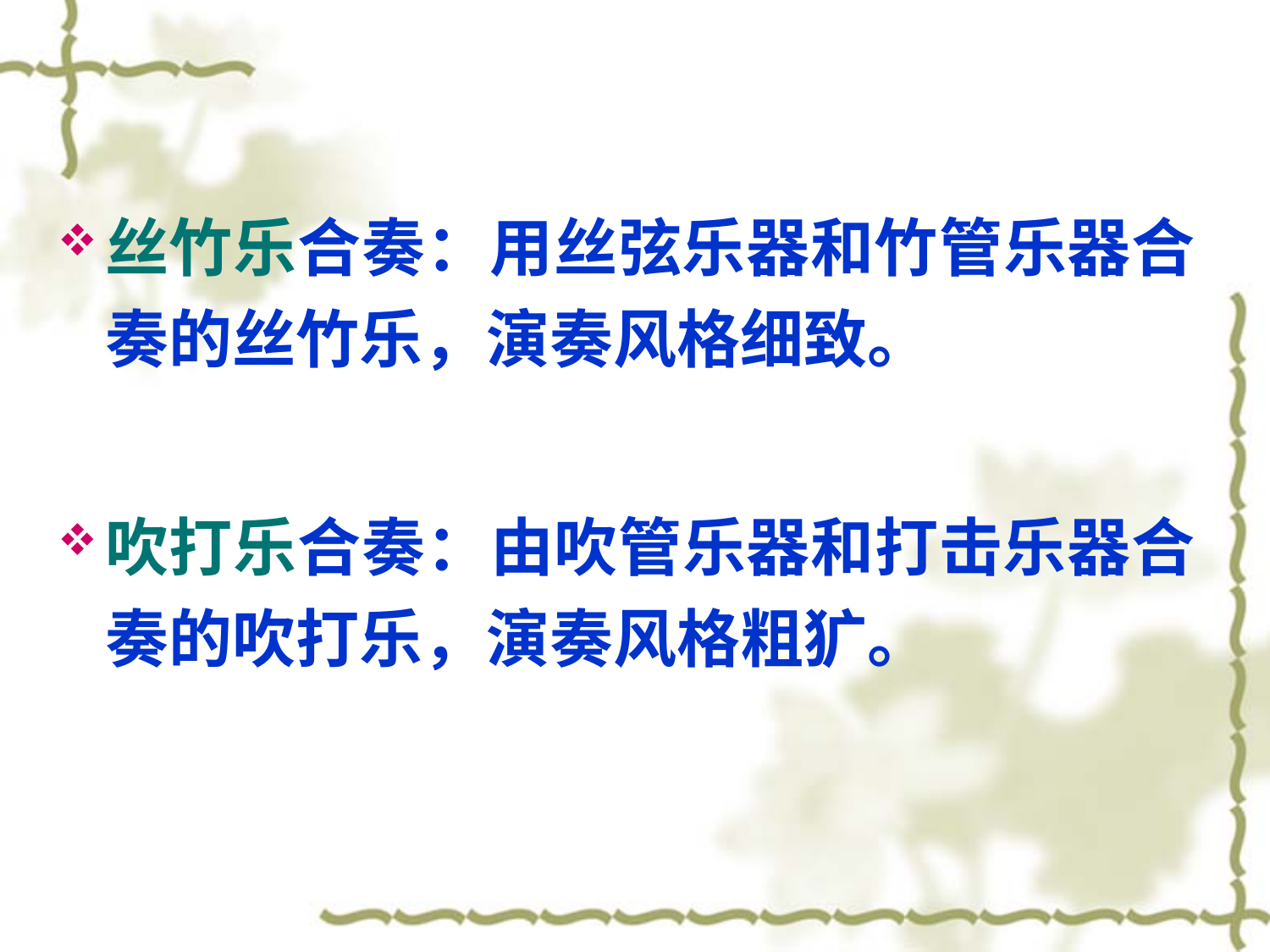

丝竹乐合奏：用丝弦乐器和竹管乐器合奏的丝竹乐，演奏风格细致。

吹打乐合奏：由吹管乐器和打击乐器合奏的吹打乐，演奏风格粗犷。